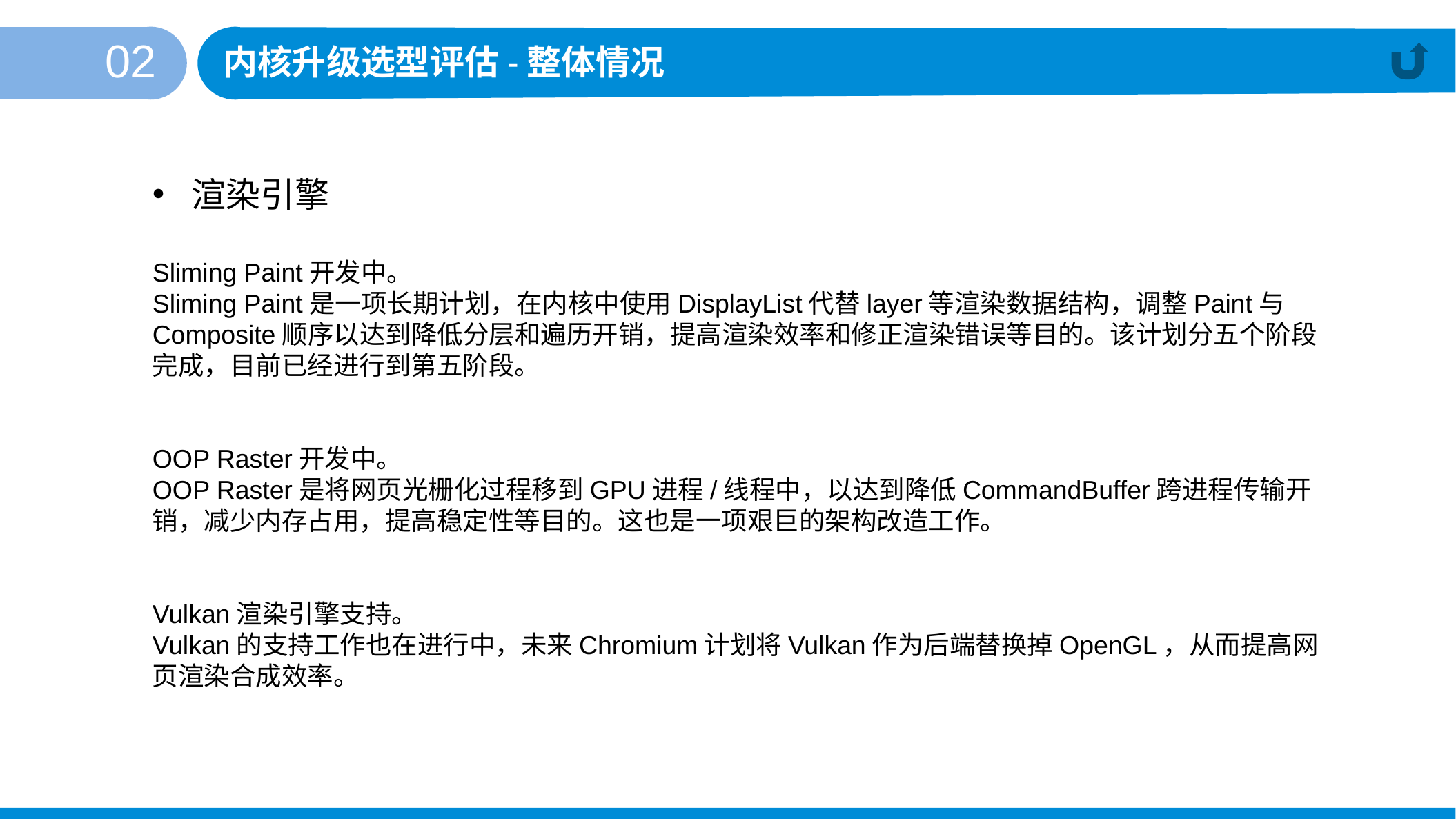

02

内核升级选型评估-整体情况

渲染引擎

Sliming Paint开发中。
Sliming Paint是一项长期计划，在内核中使用DisplayList代替layer等渲染数据结构，调整Paint与Composite顺序以达到降低分层和遍历开销，提高渲染效率和修正渲染错误等目的。该计划分五个阶段完成，目前已经进行到第五阶段。

OOP Raster开发中。
OOP Raster是将网页光栅化过程移到GPU进程/线程中，以达到降低CommandBuffer跨进程传输开销，减少内存占用，提高稳定性等目的。这也是一项艰巨的架构改造工作。

Vulkan渲染引擎支持。
Vulkan的支持工作也在进行中，未来Chromium计划将Vulkan作为后端替换掉OpenGL，从而提高网页渲染合成效率。